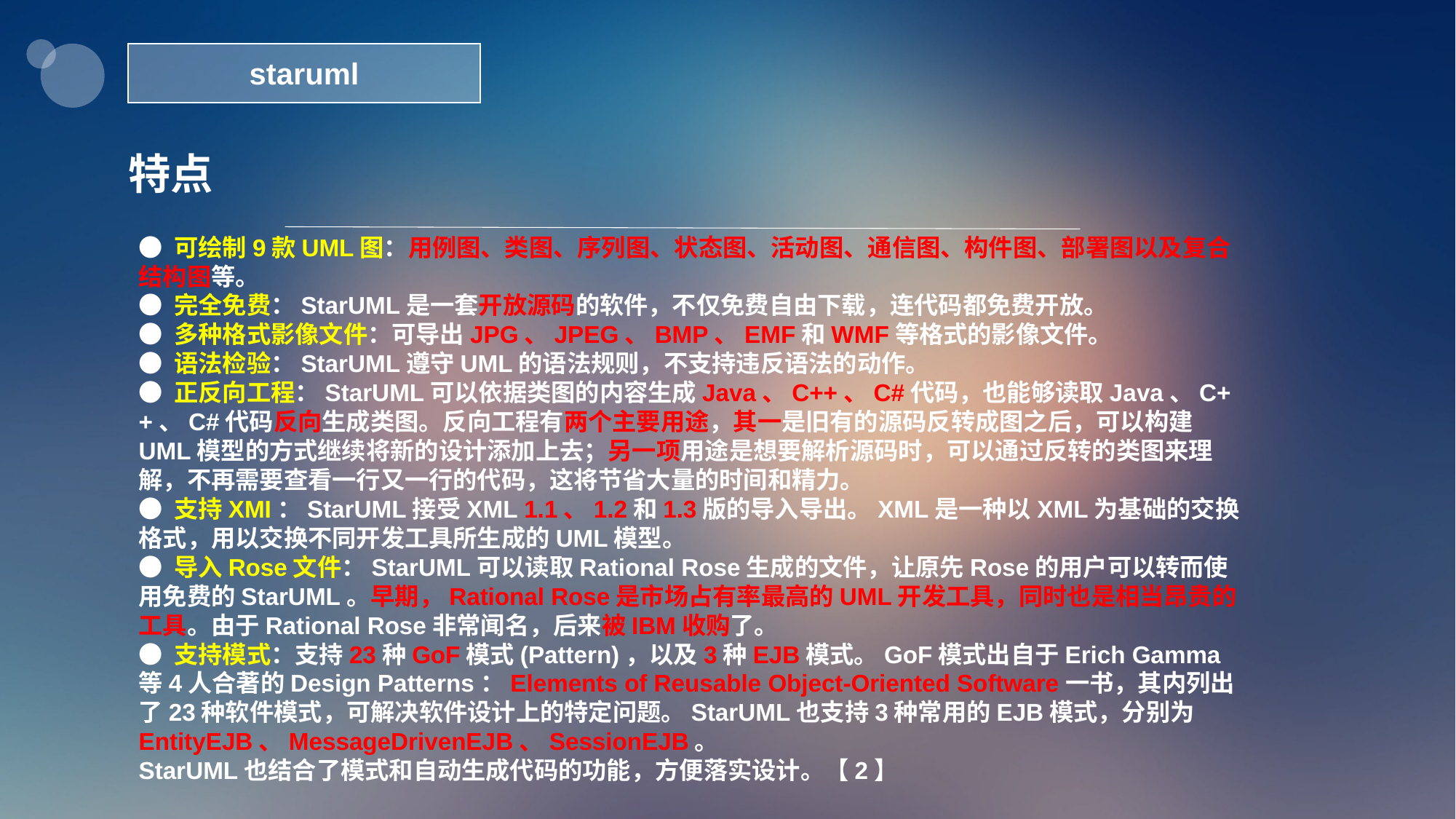

staruml
特点
● 可绘制9款UML图：用例图、类图、序列图、状态图、活动图、通信图、构件图、部署图以及复合结构图等。
● 完全免费：StarUML是一套开放源码的软件，不仅免费自由下载，连代码都免费开放。
● 多种格式影像文件：可导出JPG、JPEG、BMP、EMF和WMF等格式的影像文件。
● 语法检验：StarUML遵守UML的语法规则，不支持违反语法的动作。
● 正反向工程：StarUML可以依据类图的内容生成Java、C++、C#代码，也能够读取Java、C++、C#代码反向生成类图。反向工程有两个主要用途，其一是旧有的源码反转成图之后，可以构建UML模型的方式继续将新的设计添加上去；另一项用途是想要解析源码时，可以通过反转的类图来理解，不再需要查看一行又一行的代码，这将节省大量的时间和精力。
● 支持XMI：StarUML接受XML 1.1、1.2和1.3版的导入导出。XML是一种以XML为基础的交换格式，用以交换不同开发工具所生成的UML模型。
● 导入Rose文件：StarUML可以读取Rational Rose生成的文件，让原先Rose的用户可以转而使用免费的StarUML。早期，Rational Rose是市场占有率最高的UML开发工具，同时也是相当昂贵的工具。由于Rational Rose非常闻名，后来被IBM收购了。
● 支持模式：支持23种GoF模式(Pattern)，以及3种EJB模式。GoF模式出自于Erich Gamma等4人合著的Design Patterns：Elements of Reusable Object-Oriented Software一书，其内列出了23种软件模式，可解决软件设计上的特定问题。StarUML也支持3种常用的EJB模式，分别为EntityEJB、MessageDrivenEJB、SessionEJB。
StarUML也结合了模式和自动生成代码的功能，方便落实设计。【2】